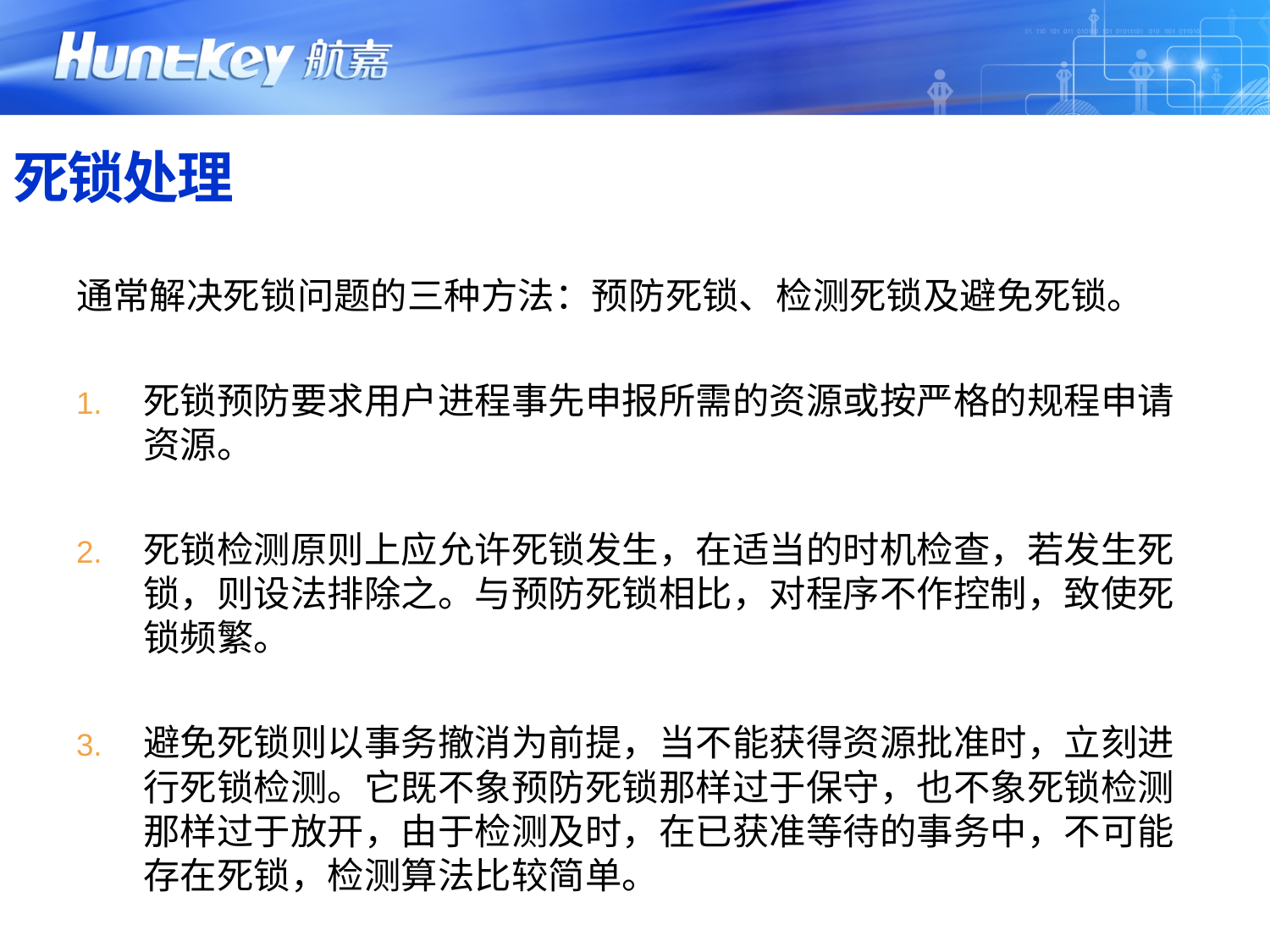

# 死锁处理
通常解决死锁问题的三种方法：预防死锁、检测死锁及避免死锁。

死锁预防要求用户进程事先申报所需的资源或按严格的规程申请资源。

死锁检测原则上应允许死锁发生，在适当的时机检查，若发生死锁，则设法排除之。与预防死锁相比，对程序不作控制，致使死锁频繁。

避免死锁则以事务撤消为前提，当不能获得资源批准时，立刻进行死锁检测。它既不象预防死锁那样过于保守，也不象死锁检测那样过于放开，由于检测及时，在已获准等待的事务中，不可能存在死锁，检测算法比较简单。